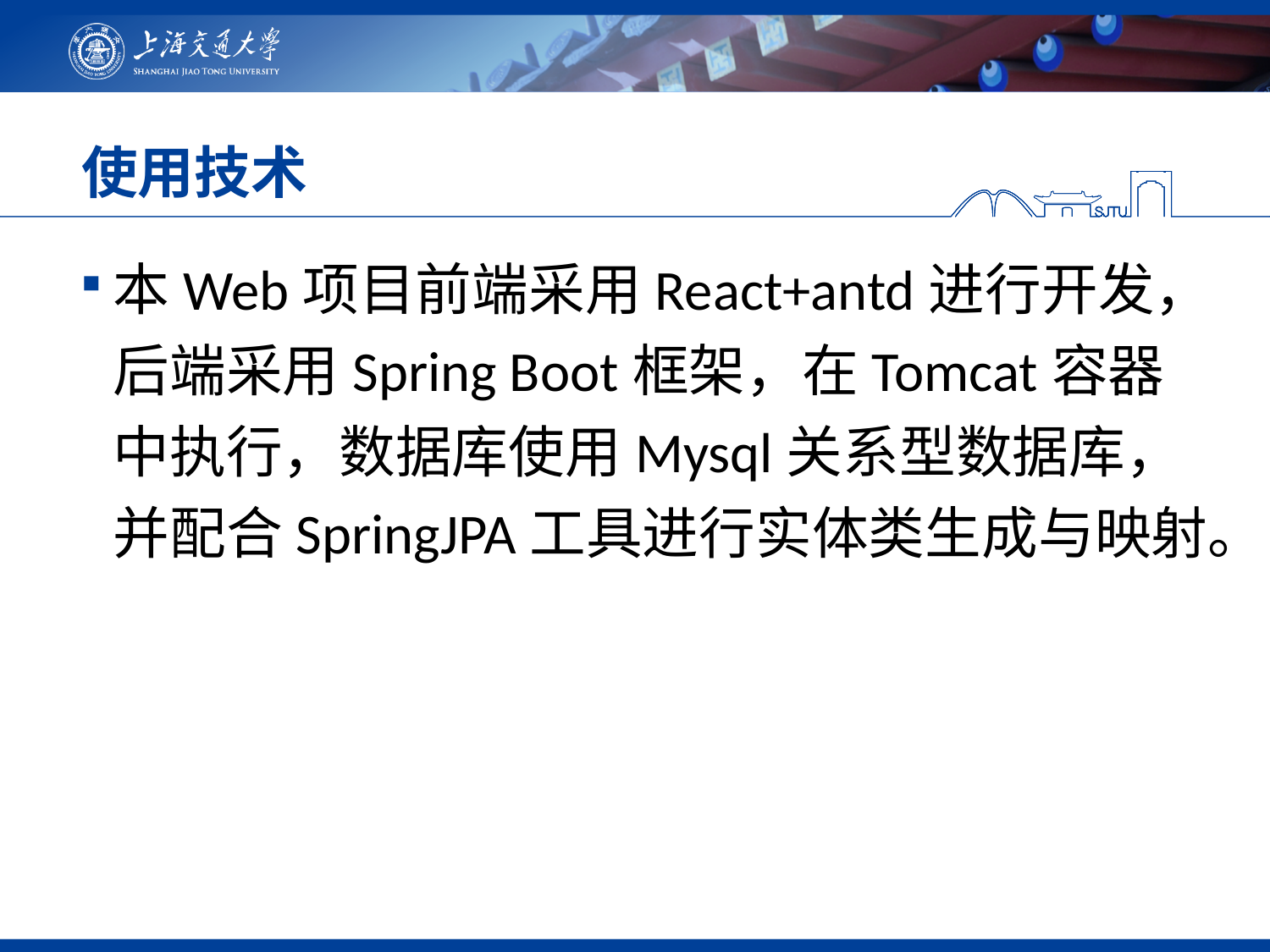

# 使用技术
本Web项目前端采用React+antd进行开发，后端采用Spring Boot框架，在Tomcat容器中执行，数据库使用Mysql关系型数据库，并配合SpringJPA工具进行实体类生成与映射。